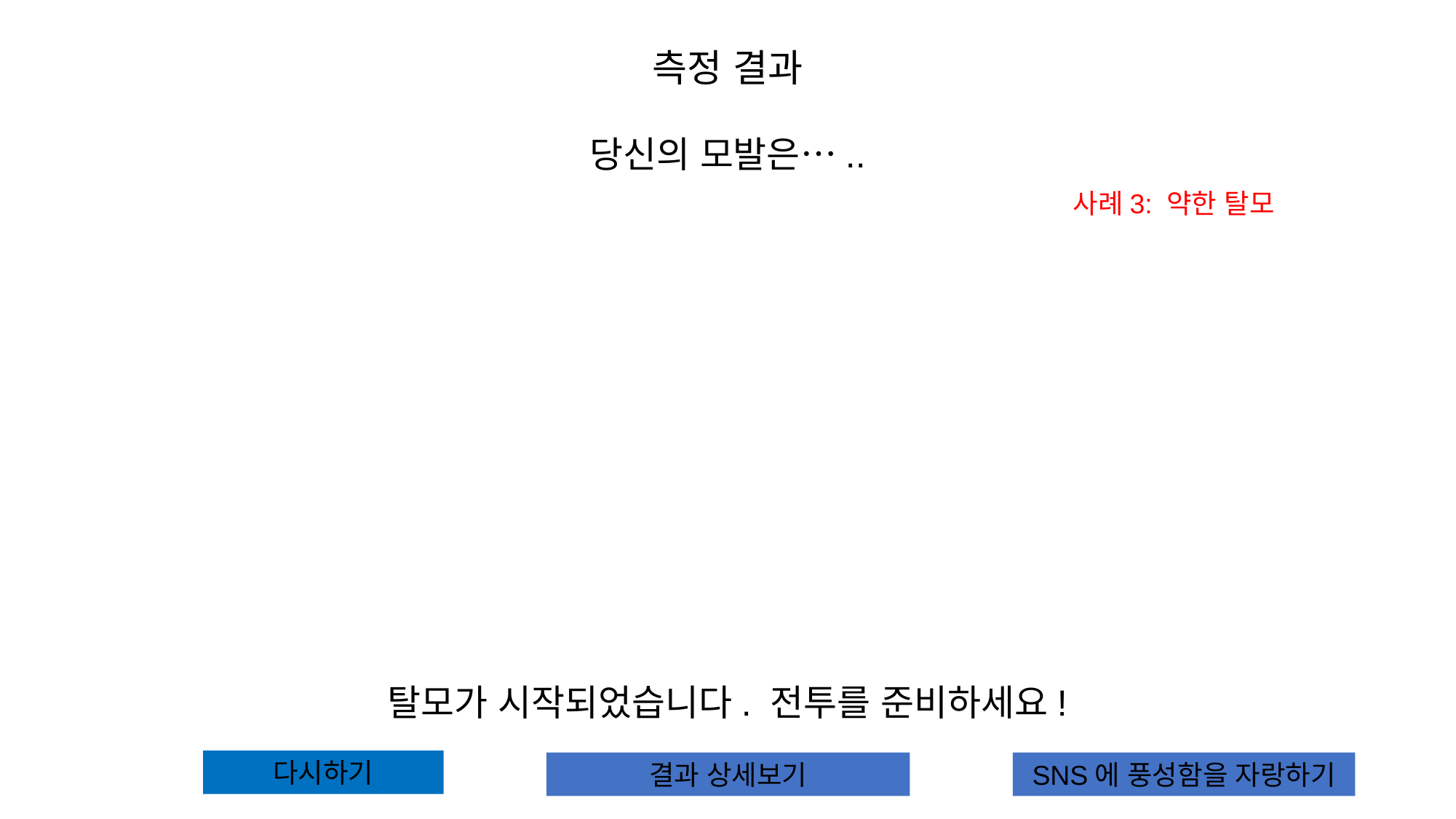

# 측정 결과
당신의 모발은…..
사례3: 약한 탈모
탈모가 시작되었습니다. 전투를 준비하세요!
다시하기
결과 상세보기
SNS에 풍성함을 자랑하기